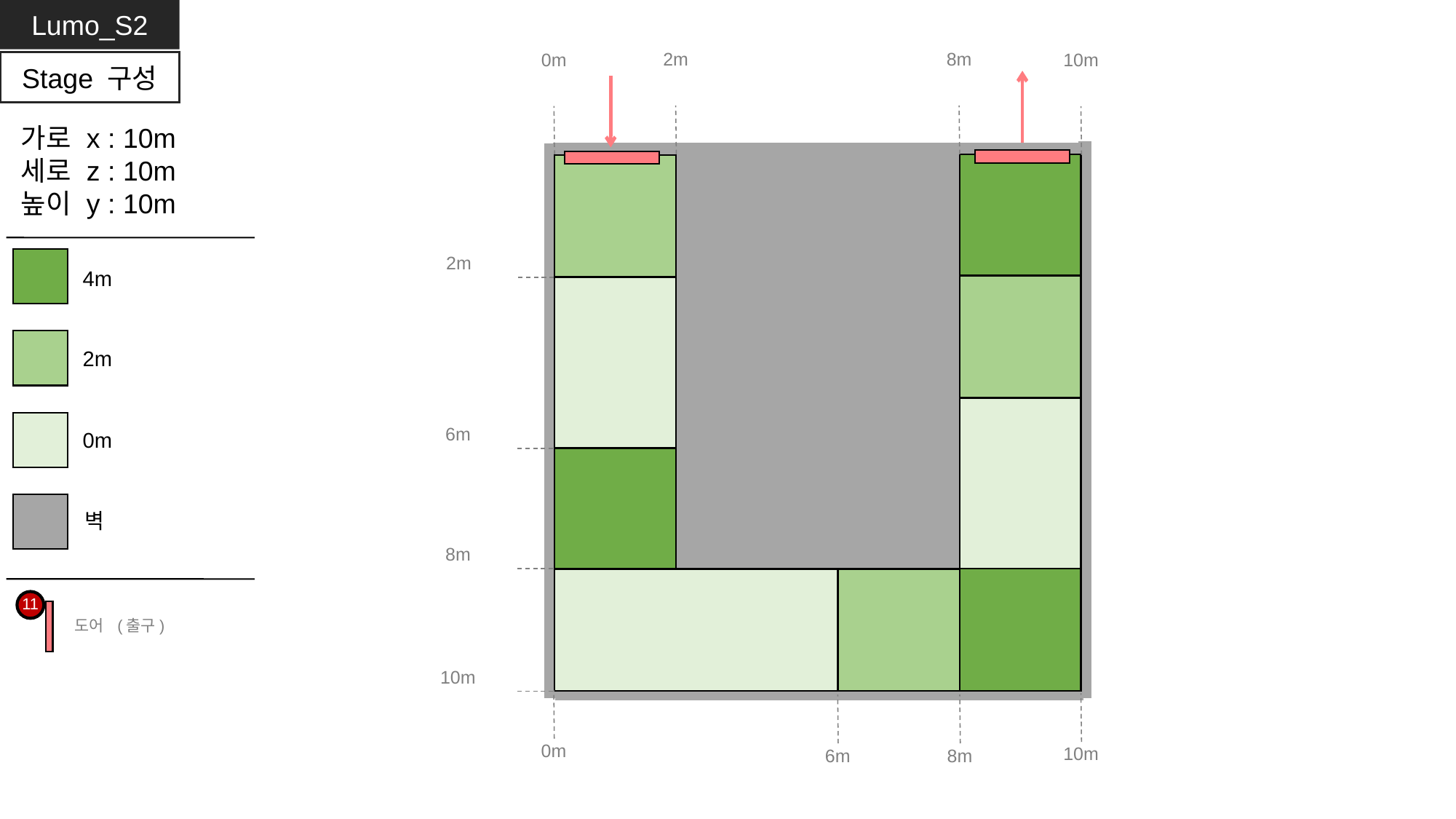

Lumo_S2
2m
8m
0m
10m

2m

6m

8m

10m

0m
10m
6m
8m
Stage 구성
가로 x : 10m
세로 z : 10m
높이 y : 10m

4m

2m

0m

벽

11

도어  (출구)